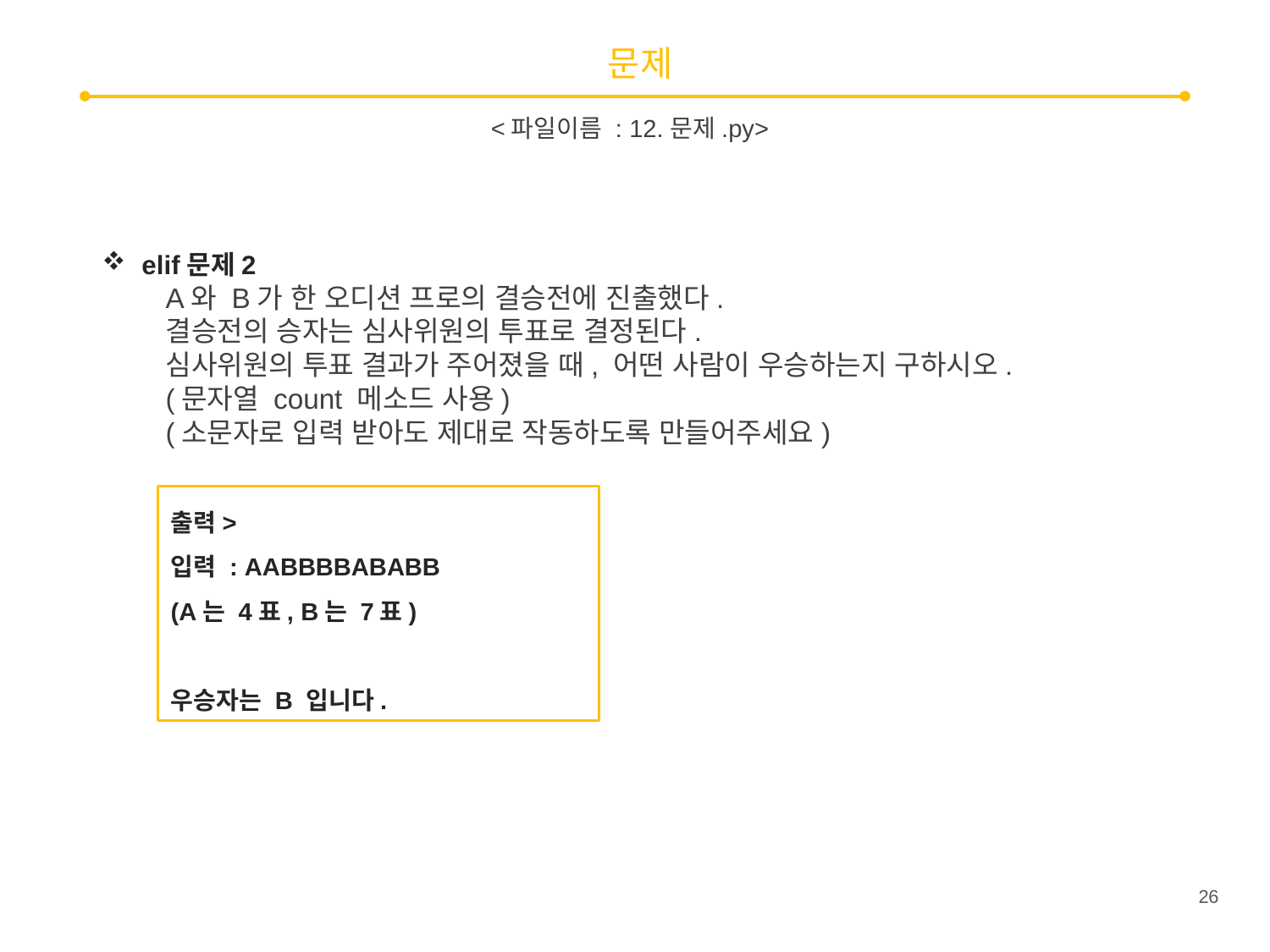

# 문제
<파일이름 : 12.문제.py>
elif문제2
A와 B가 한 오디션 프로의 결승전에 진출했다.
결승전의 승자는 심사위원의 투표로 결정된다.
심사위원의 투표 결과가 주어졌을 때, 어떤 사람이 우승하는지 구하시오.
(문자열 count 메소드 사용)
(소문자로 입력 받아도 제대로 작동하도록 만들어주세요)
출력>
입력 : AABBBBABABB
(A는 4표, B는 7표)

우승자는 B 입니다.